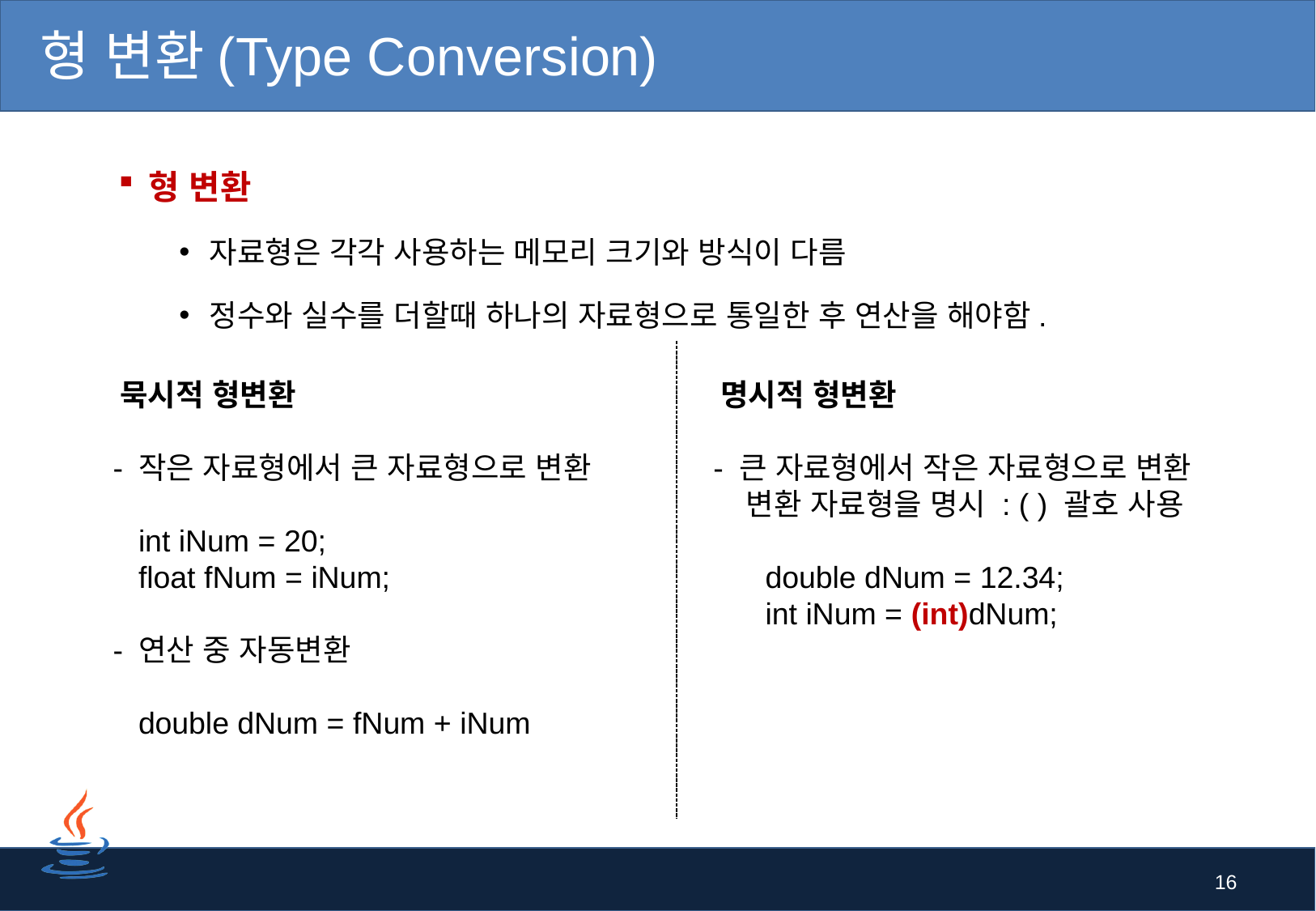

# 형 변환(Type Conversion)
형 변환
자료형은 각각 사용하는 메모리 크기와 방식이 다름
정수와 실수를 더할때 하나의 자료형으로 통일한 후 연산을 해야함.
  묵시적 형변환

  - 작은 자료형에서 큰 자료형으로 변환

     int iNum = 20;
     float fNum = iNum;

  - 연산 중 자동변환

     double dNum = fNum + iNum
  명시적 형변환

  - 큰 자료형에서 작은 자료형으로 변환
     변환 자료형을 명시 : ( ) 괄호 사용

 double dNum = 12.34;
 int iNum = (int)dNum;
16